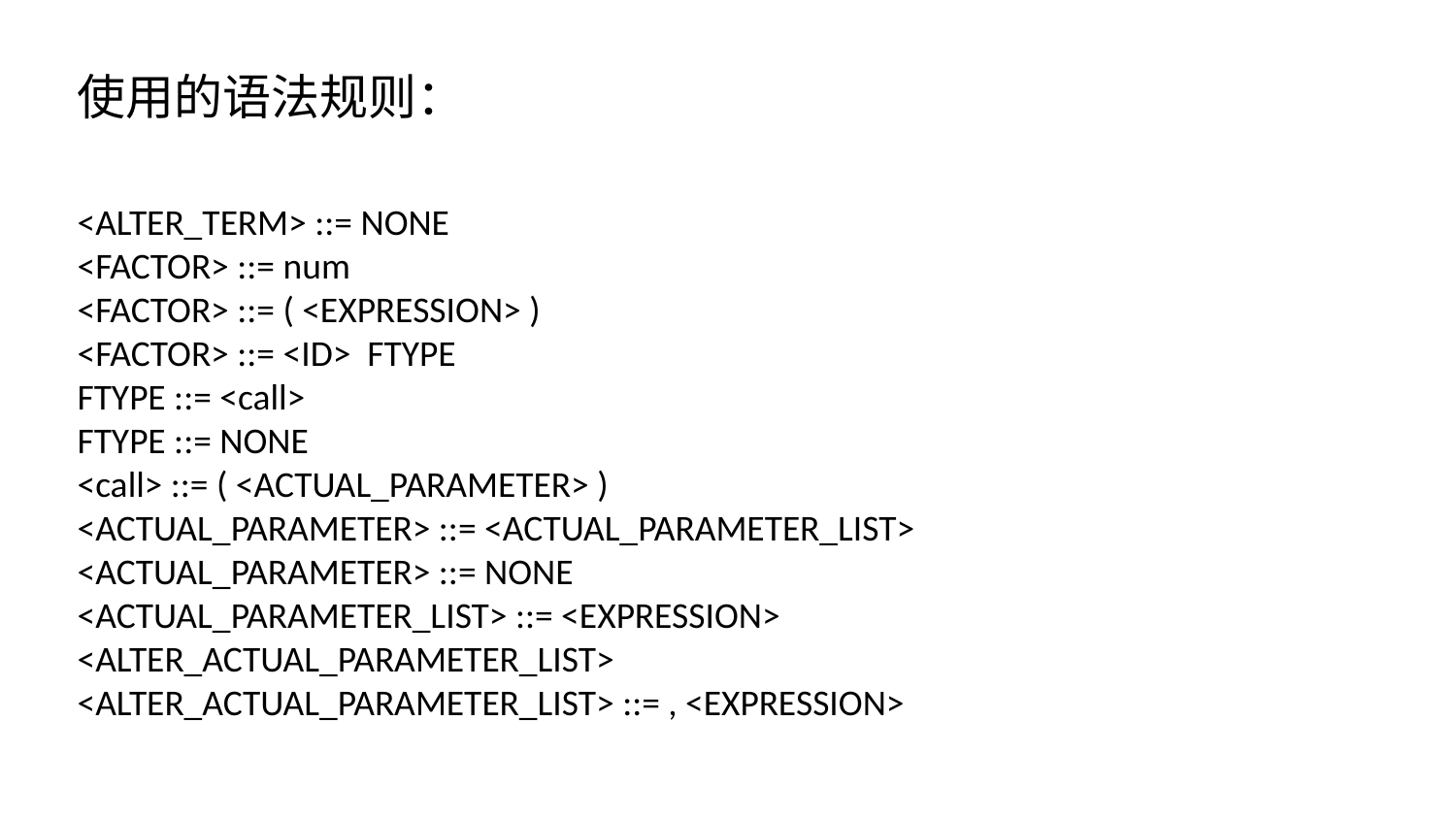

使用的语法规则：
<ALTER_TERM> ::= NONE
<FACTOR> ::= num
<FACTOR> ::= ( <EXPRESSION> )
<FACTOR> ::= <ID>  FTYPE
FTYPE ::= <call>
FTYPE ::= NONE
<call> ::= ( <ACTUAL_PARAMETER> )
<ACTUAL_PARAMETER> ::= <ACTUAL_PARAMETER_LIST>
<ACTUAL_PARAMETER> ::= NONE
<ACTUAL_PARAMETER_LIST> ::= <EXPRESSION> <ALTER_ACTUAL_PARAMETER_LIST>
<ALTER_ACTUAL_PARAMETER_LIST> ::= , <EXPRESSION>